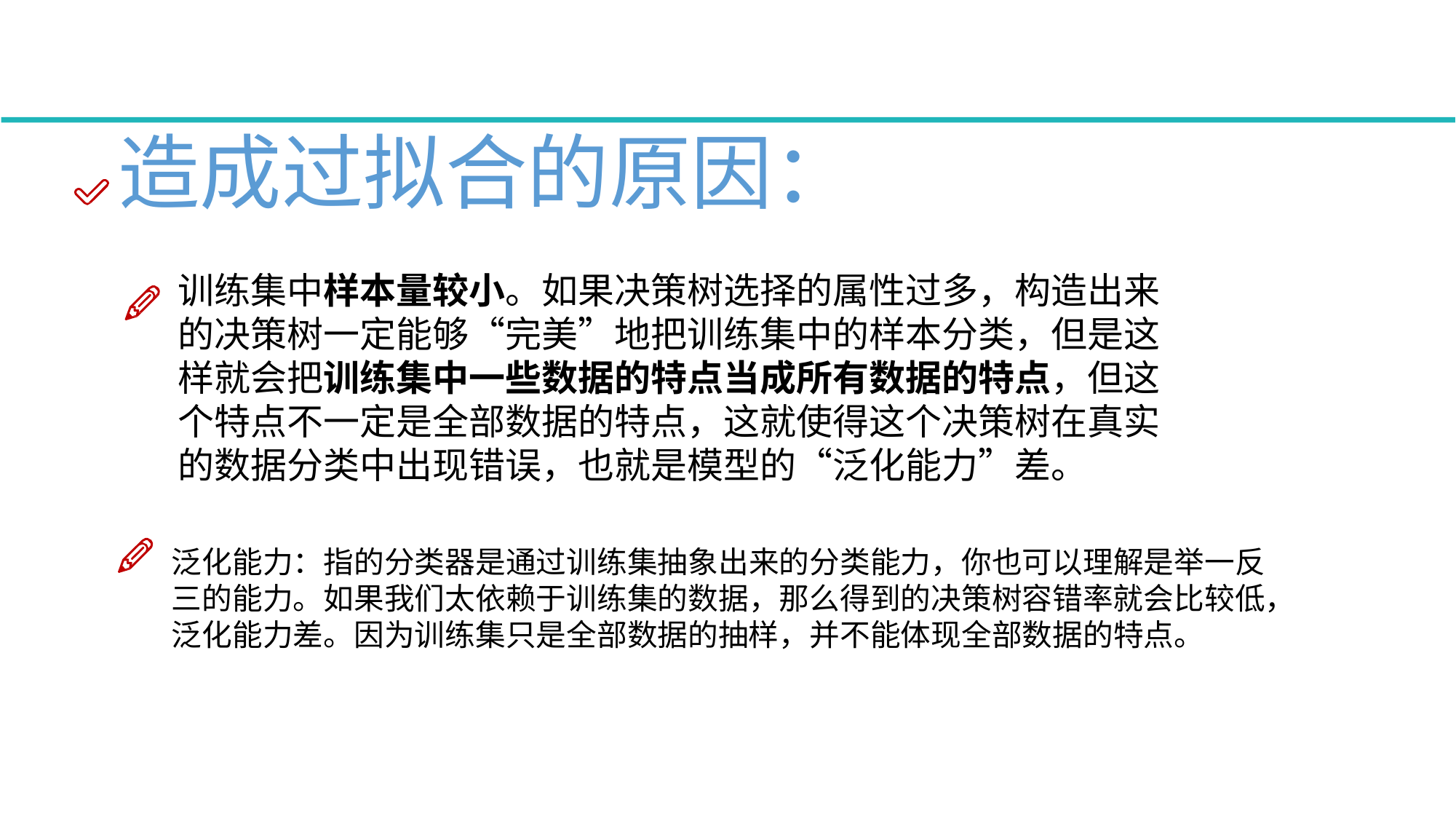

# 造成过拟合的原因：
训练集中样本量较小。如果决策树选择的属性过多，构造出来的决策树一定能够“完美”地把训练集中的样本分类，但是这样就会把训练集中一些数据的特点当成所有数据的特点，但这个特点不一定是全部数据的特点，这就使得这个决策树在真实的数据分类中出现错误，也就是模型的“泛化能力”差。
泛化能力：指的分类器是通过训练集抽象出来的分类能力，你也可以理解是举一反三的能力。如果我们太依赖于训练集的数据，那么得到的决策树容错率就会比较低，泛化能力差。因为训练集只是全部数据的抽样，并不能体现全部数据的特点。